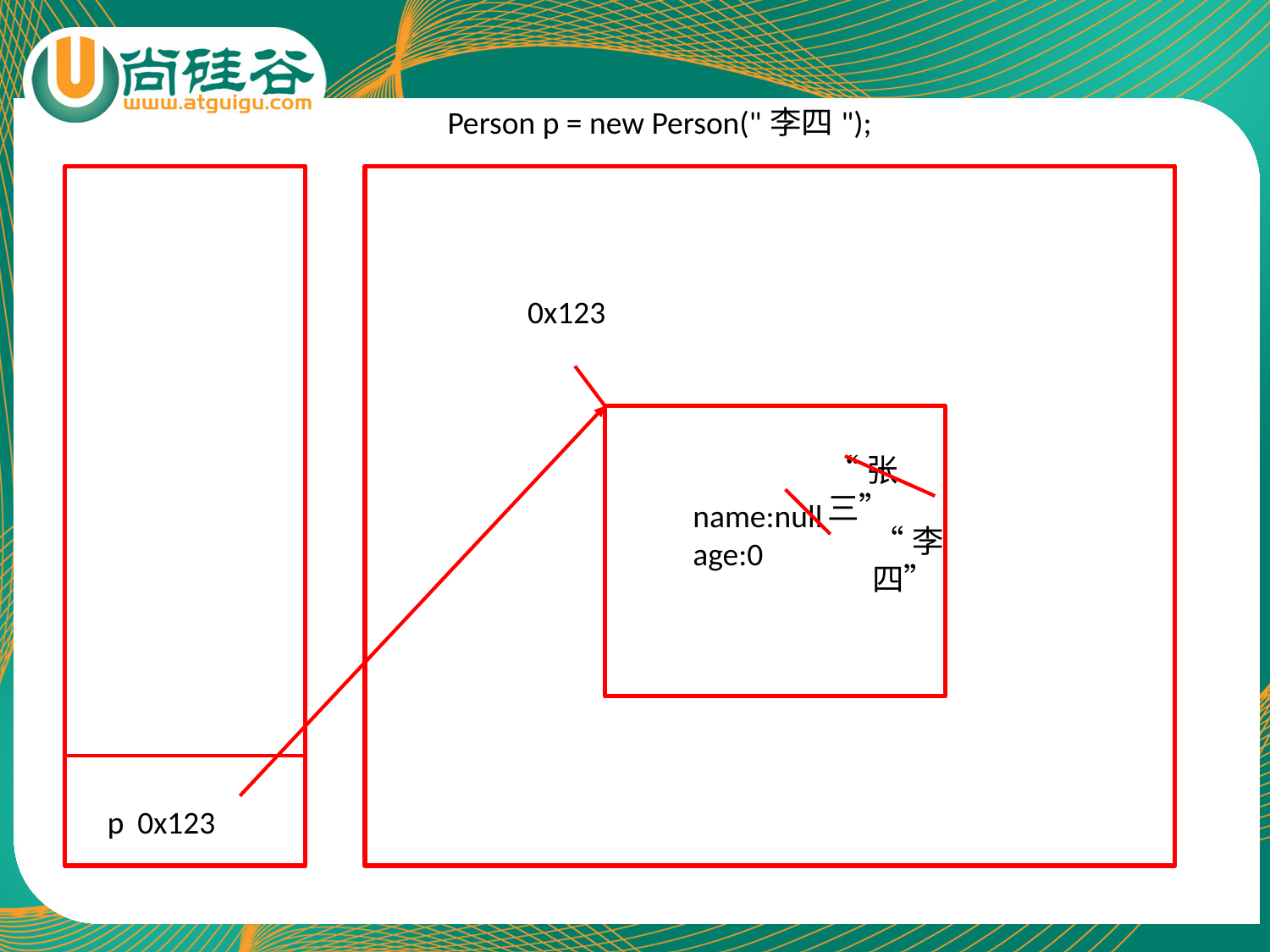

Person p = new Person("李四");

0x123

“张三”
name:null
age:0
“李四”
p
0x123